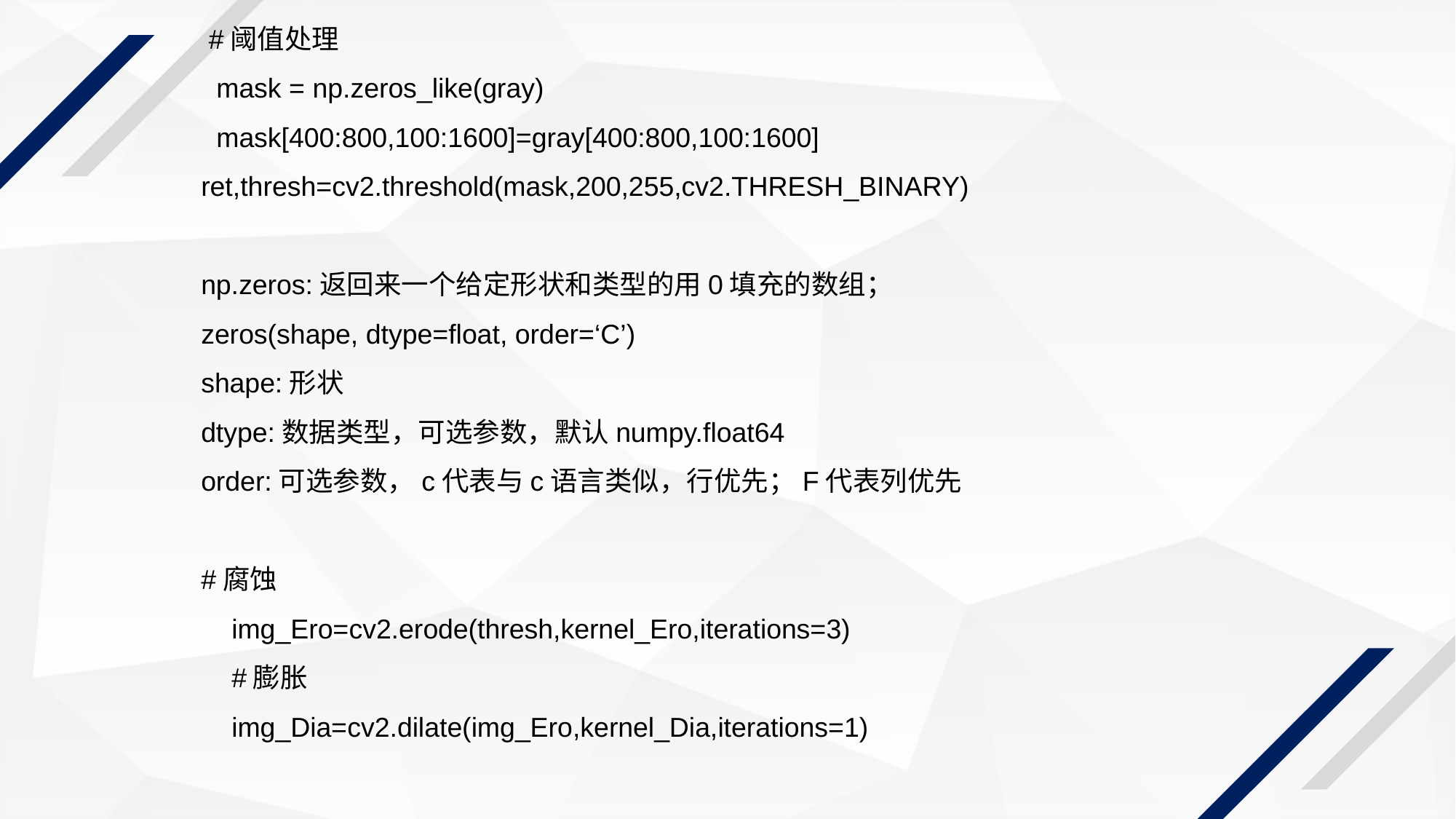

#阈值处理
  mask = np.zeros_like(gray)
  mask[400:800,100:1600]=gray[400:800,100:1600]
ret,thresh=cv2.threshold(mask,200,255,cv2.THRESH_BINARY)

np.zeros:返回来一个给定形状和类型的用0填充的数组；
zeros(shape, dtype=float, order=‘C’)
shape:形状
dtype:数据类型，可选参数，默认numpy.float64
order:可选参数，c代表与c语言类似，行优先；F代表列优先

#腐蚀
    img_Ero=cv2.erode(thresh,kernel_Ero,iterations=3)
    #膨胀
    img_Dia=cv2.dilate(img_Ero,kernel_Dia,iterations=1)